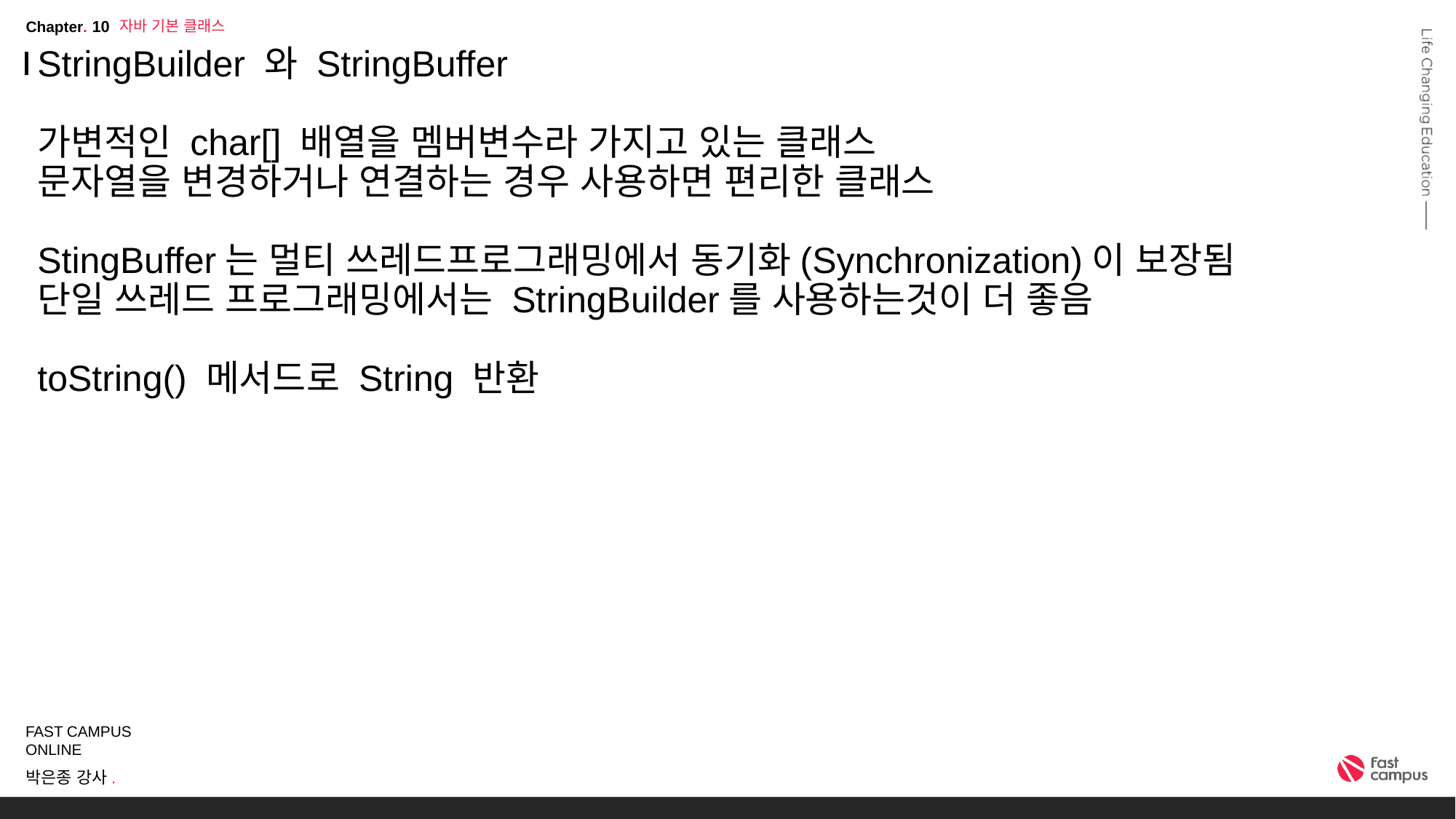

자바 기본 클래스
10
# StringBuilder 와 StringBuffer 가변적인 char[] 배열을 멤버변수라 가지고 있는 클래스 문자열을 변경하거나 연결하는 경우 사용하면 편리한 클래스 StingBuffer는 멀티 쓰레드프로그래밍에서 동기화(Synchronization)이 보장됨 단일 쓰레드 프로그래밍에서는 StringBuilder를 사용하는것이 더 좋음 toString() 메서드로 String 반환